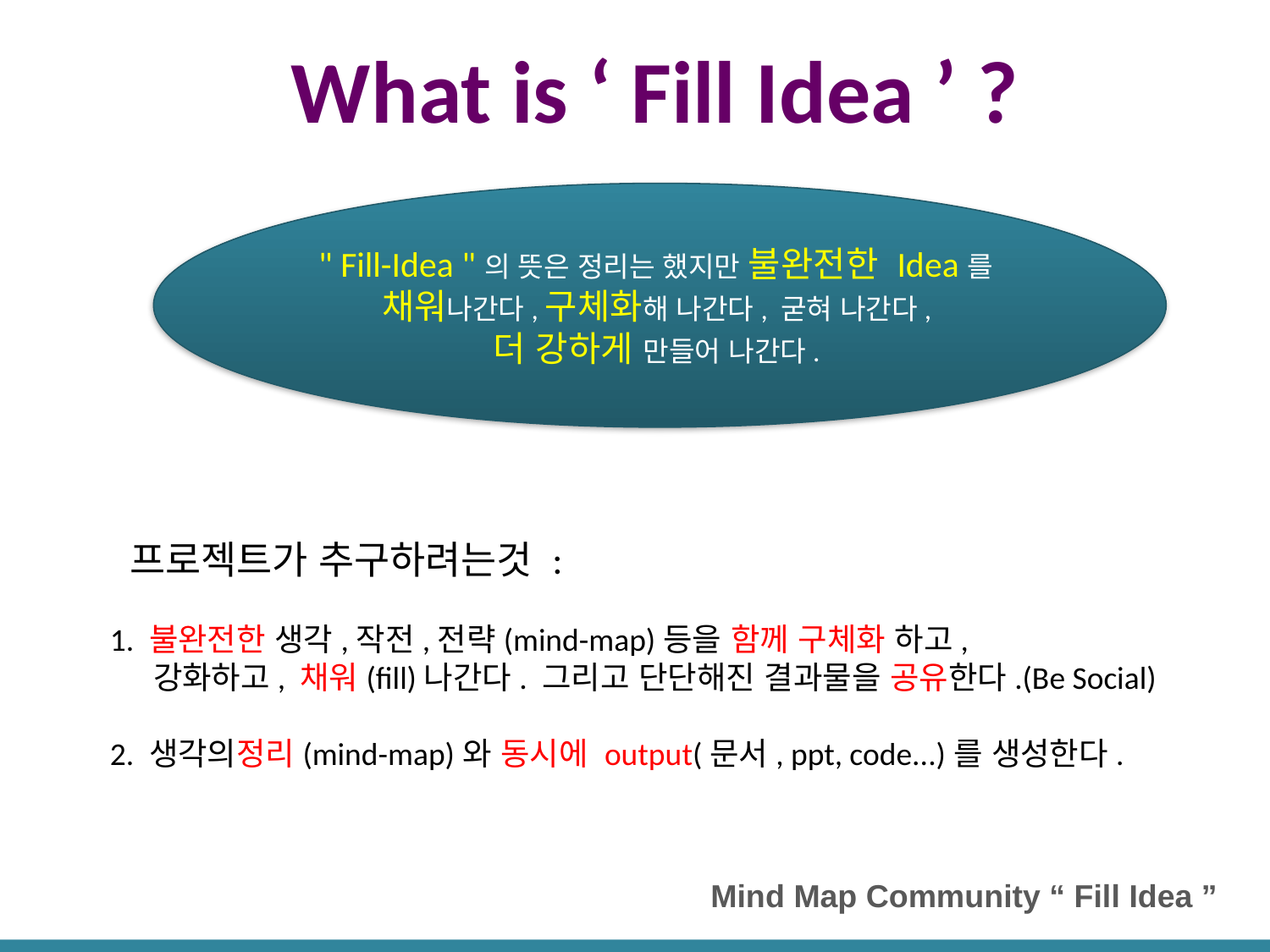

What is ‘ Fill Idea ’ ?
" Fill-Idea "의 뜻은 정리는 했지만 불완전한 Idea를
채워나간다,구체화해 나간다, 굳혀 나간다,
더 강하게 만들어 나간다.
 프로젝트가 추구하려는것 :

1. 불완전한 생각,작전,전략(mind-map)등을 함께 구체화 하고,
    강화하고, 채워(fill)나간다. 그리고 단단해진 결과물을 공유한다.(Be Social)

2. 생각의정리(mind-map)와 동시에 output(문서, ppt, code...)를 생성한다.

Mind Map Community “ Fill Idea ”